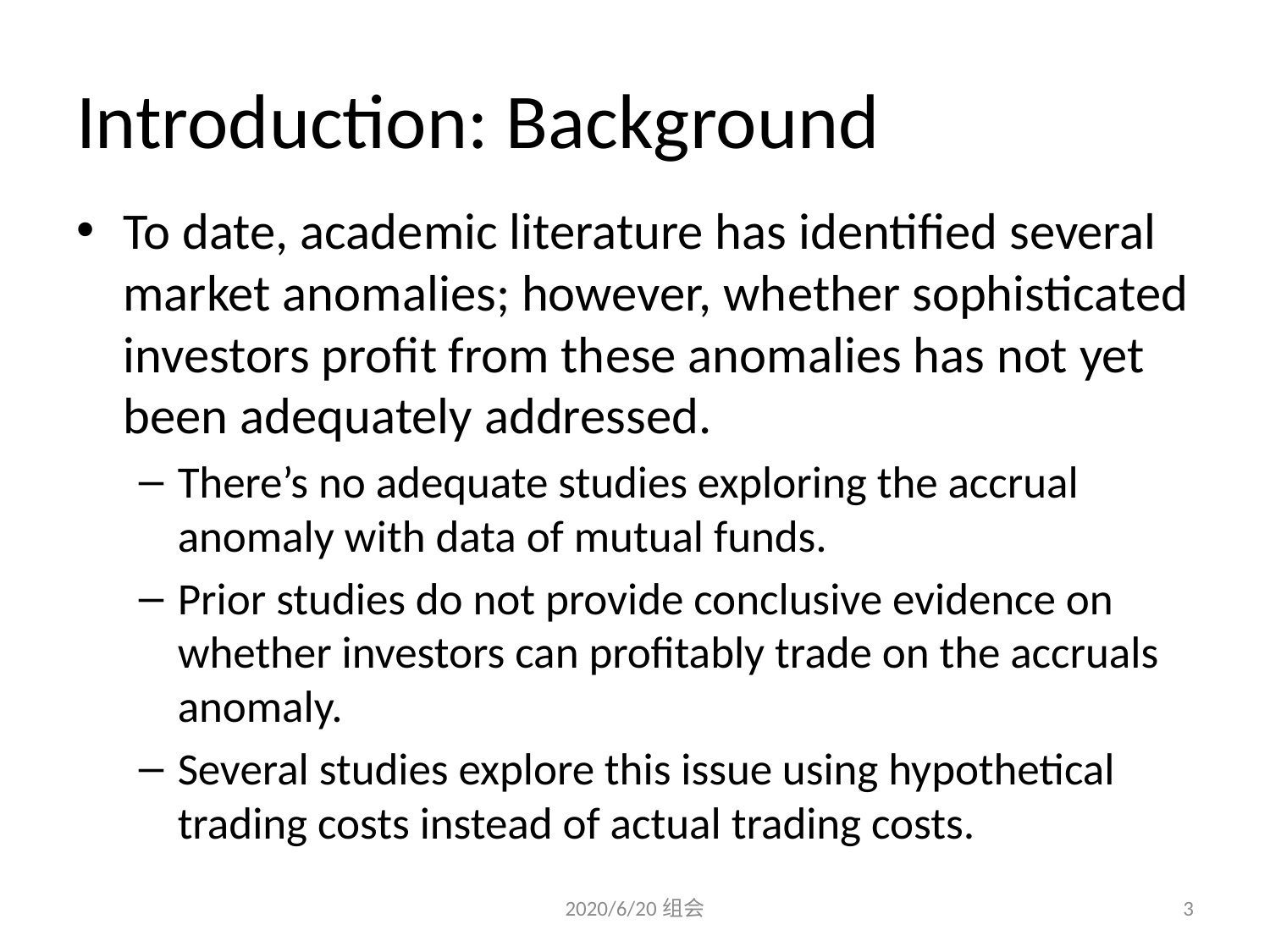

# Introduction: Background
To date, academic literature has identified several market anomalies; however, whether sophisticated investors profit from these anomalies has not yet been adequately addressed.
There’s no adequate studies exploring the accrual anomaly with data of mutual funds.
Prior studies do not provide conclusive evidence on whether investors can profitably trade on the accruals anomaly.
Several studies explore this issue using hypothetical trading costs instead of actual trading costs.
2020/6/20组会
3